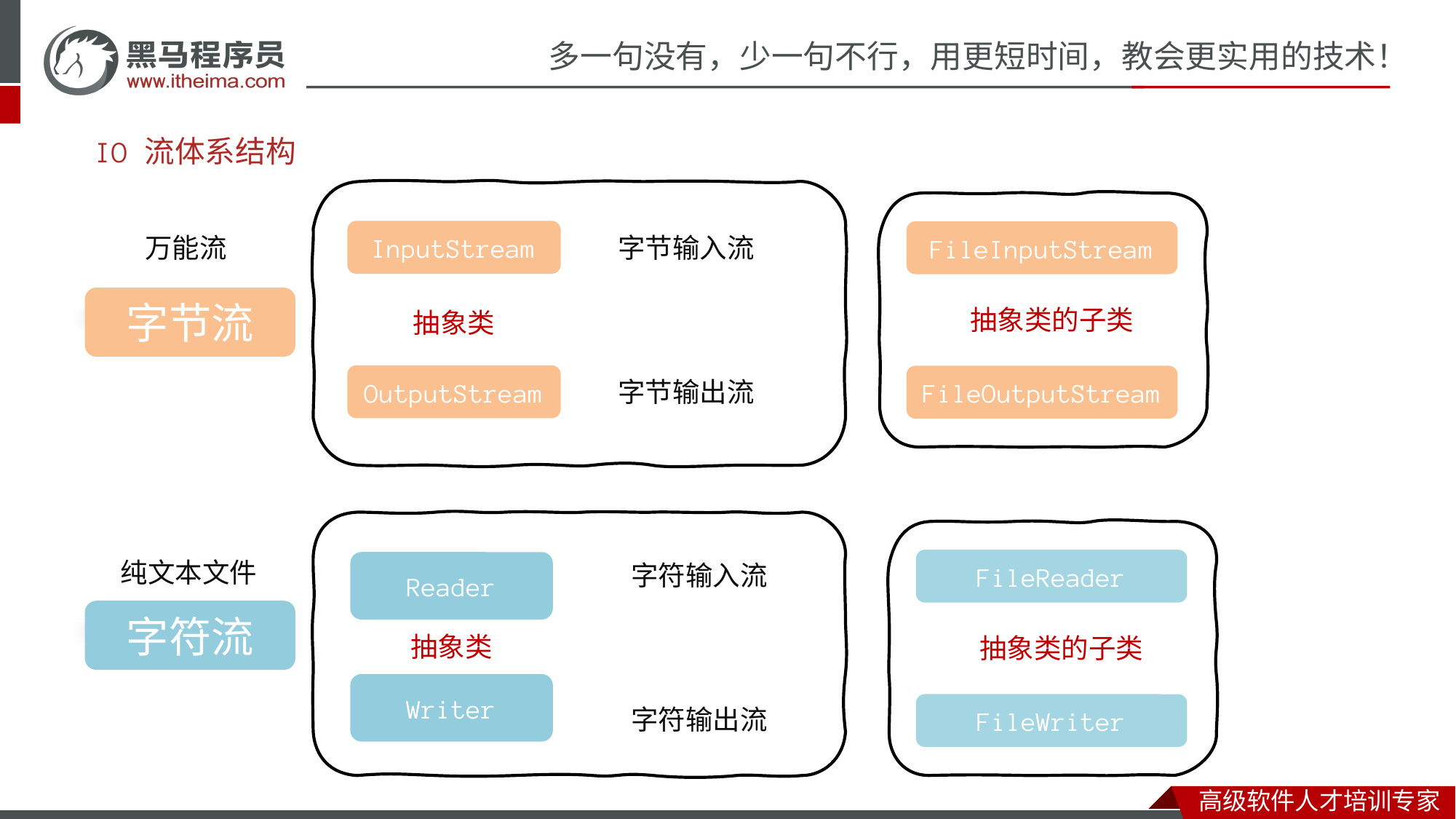

# IO 流体系结构

InputStream
FileInputStream
万能流
字节输入流
字节流
抽象类的子类
抽象类
OutputStream
FileOutputStream
字节输出流

纯文本文件
FileReader
Reader
字符输入流
字符流
抽象类
抽象类的子类
Writer
FileWriter
字符输出流